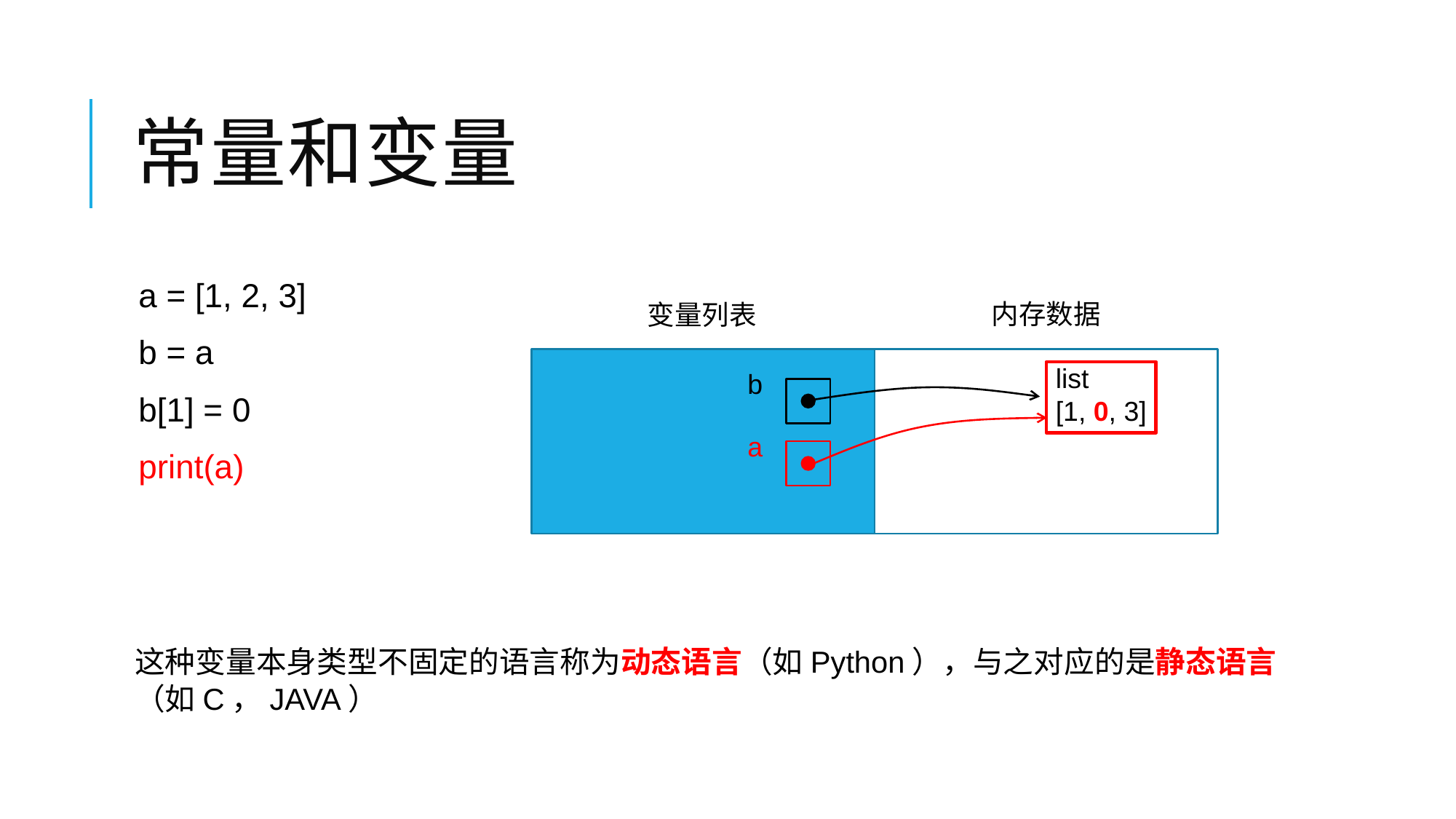

# 常量和变量
a = [1, 2, 3]
b = a
b[1] = 0
print(a)
内存数据
变量列表

list
[1, 0, 3]
b

a

这种变量本身类型不固定的语言称为动态语言（如Python），与之对应的是静态语言（如C，JAVA）